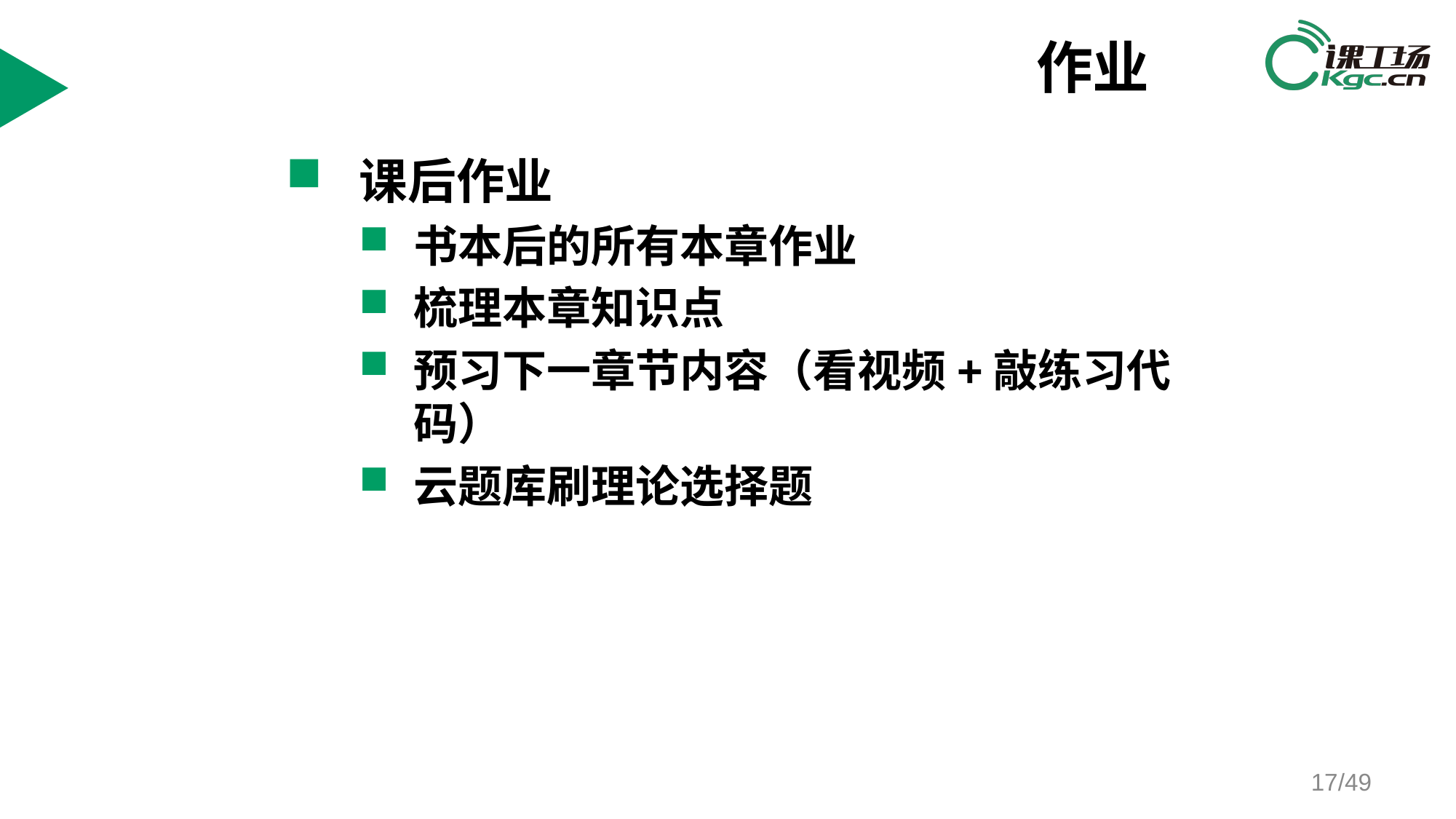

# 作业
课后作业
书本后的所有本章作业
梳理本章知识点
预习下一章节内容（看视频+敲练习代码）
云题库刷理论选择题
17/49